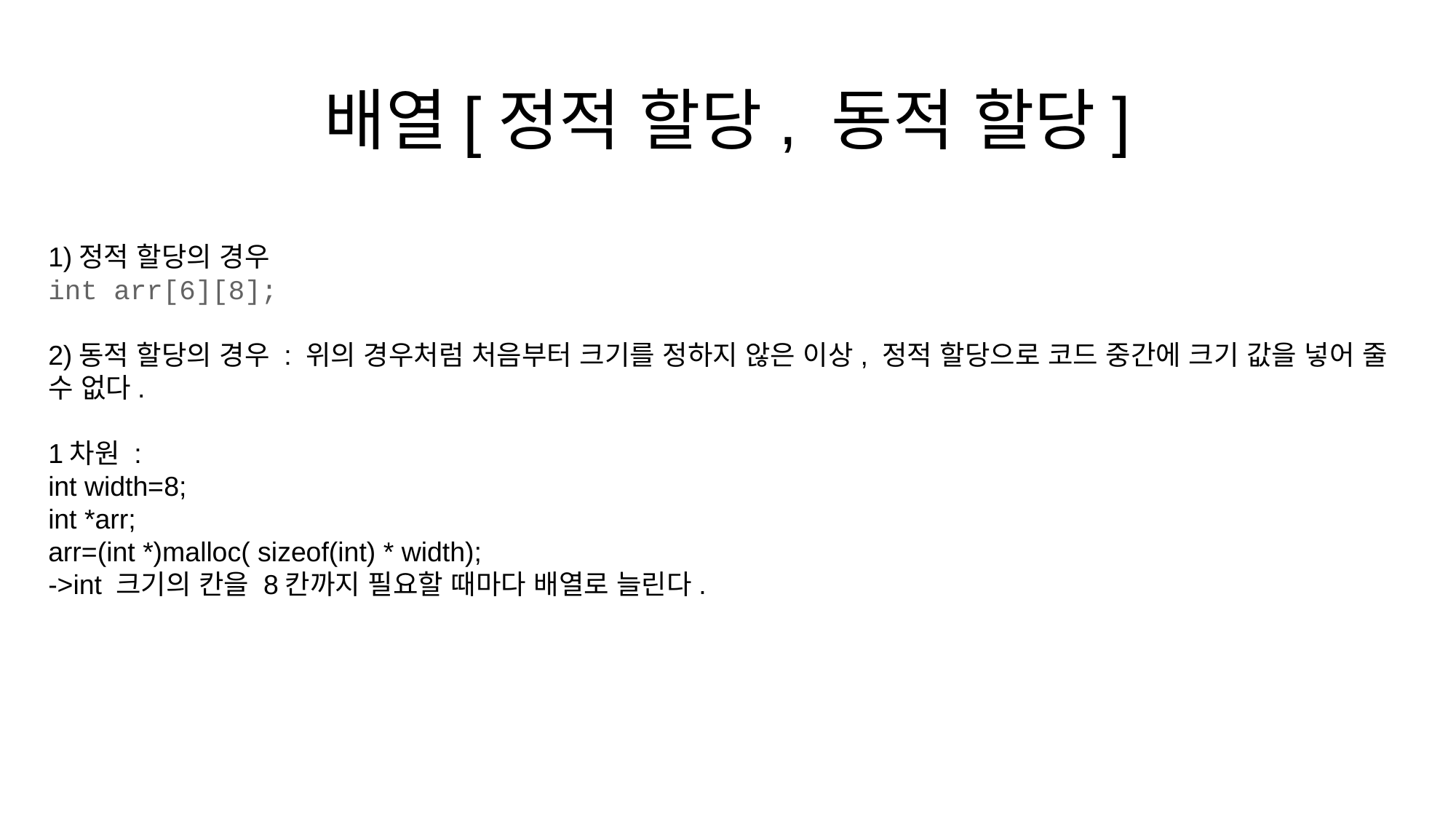

# 배열[정적 할당, 동적 할당]
1)정적 할당의 경우
int arr[6][8];
2)동적 할당의 경우 : 위의 경우처럼 처음부터 크기를 정하지 않은 이상, 정적 할당으로 코드 중간에 크기 값을 넣어 줄 수 없다.

1차원 :
int width=8;
int *arr;
arr=(int *)malloc( sizeof(int) * width);
->int 크기의 칸을 8칸까지 필요할 때마다 배열로 늘린다.